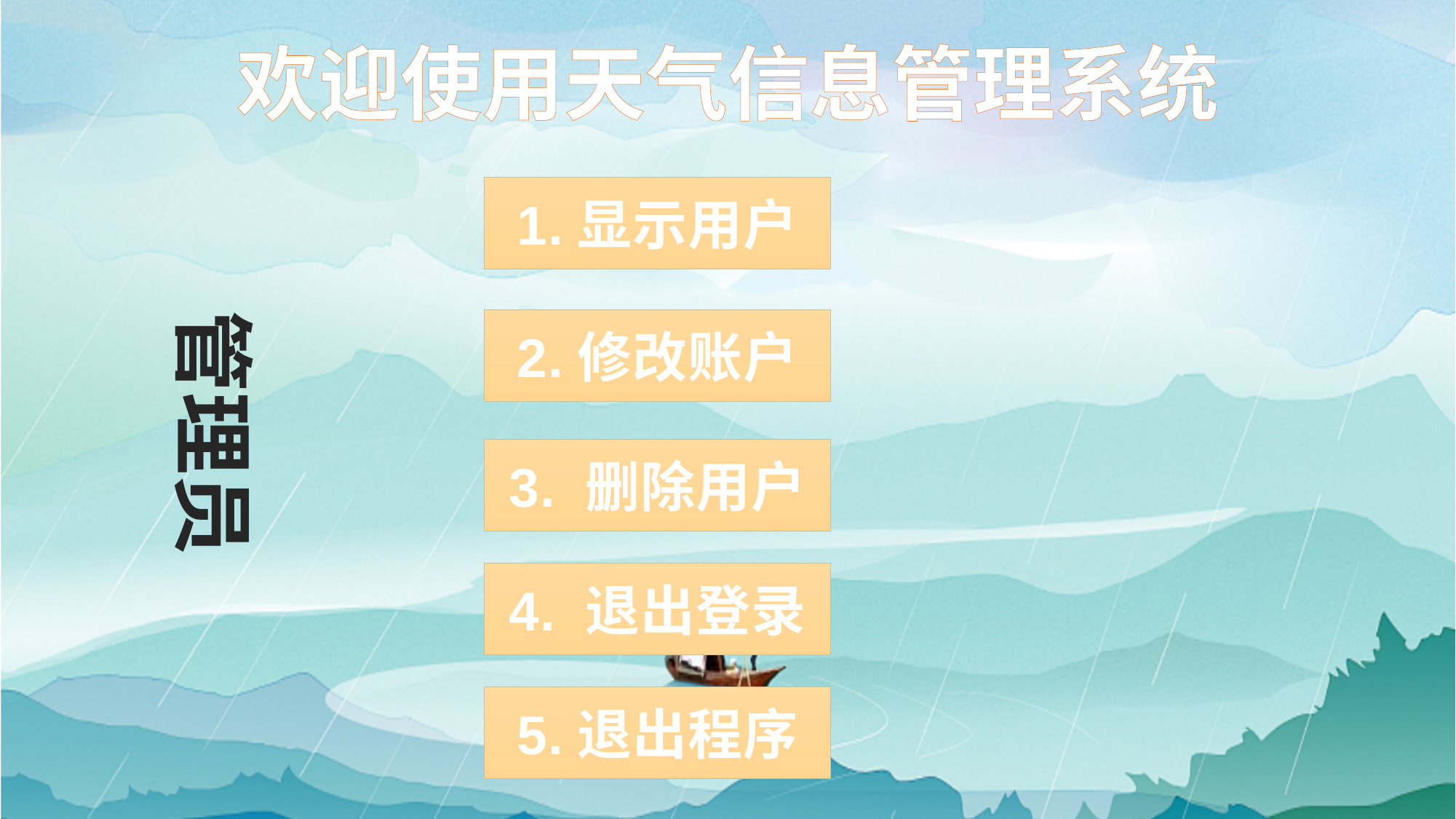

欢迎使用天气信息管理系统
1.显示用户
管理员
2.修改账户
3. 删除用户
4. 退出登录
5.退出程序